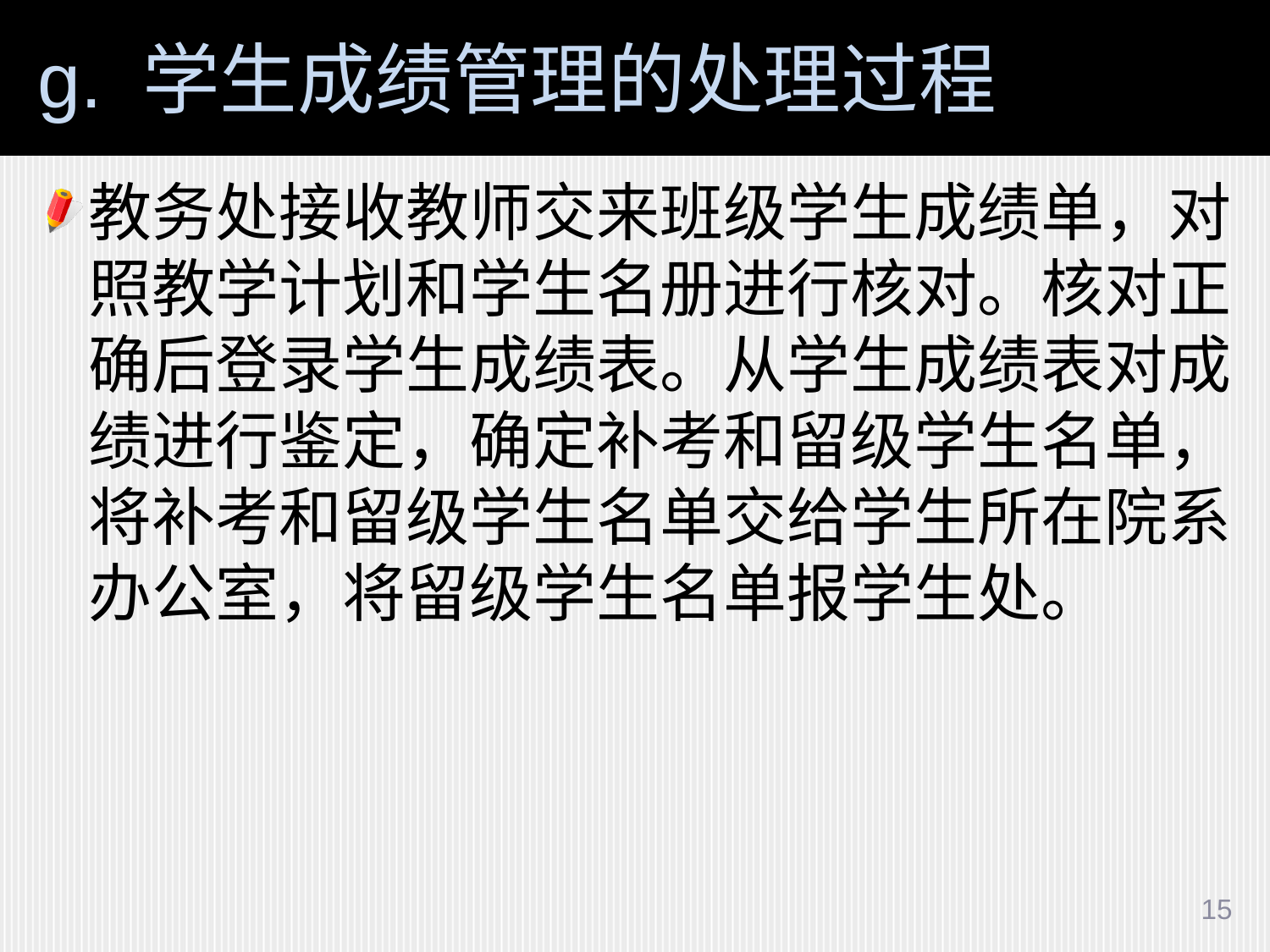

# g. 学生成绩管理的处理过程
教务处接收教师交来班级学生成绩单，对照教学计划和学生名册进行核对。核对正确后登录学生成绩表。从学生成绩表对成绩进行鉴定，确定补考和留级学生名单，将补考和留级学生名单交给学生所在院系办公室，将留级学生名单报学生处。

15